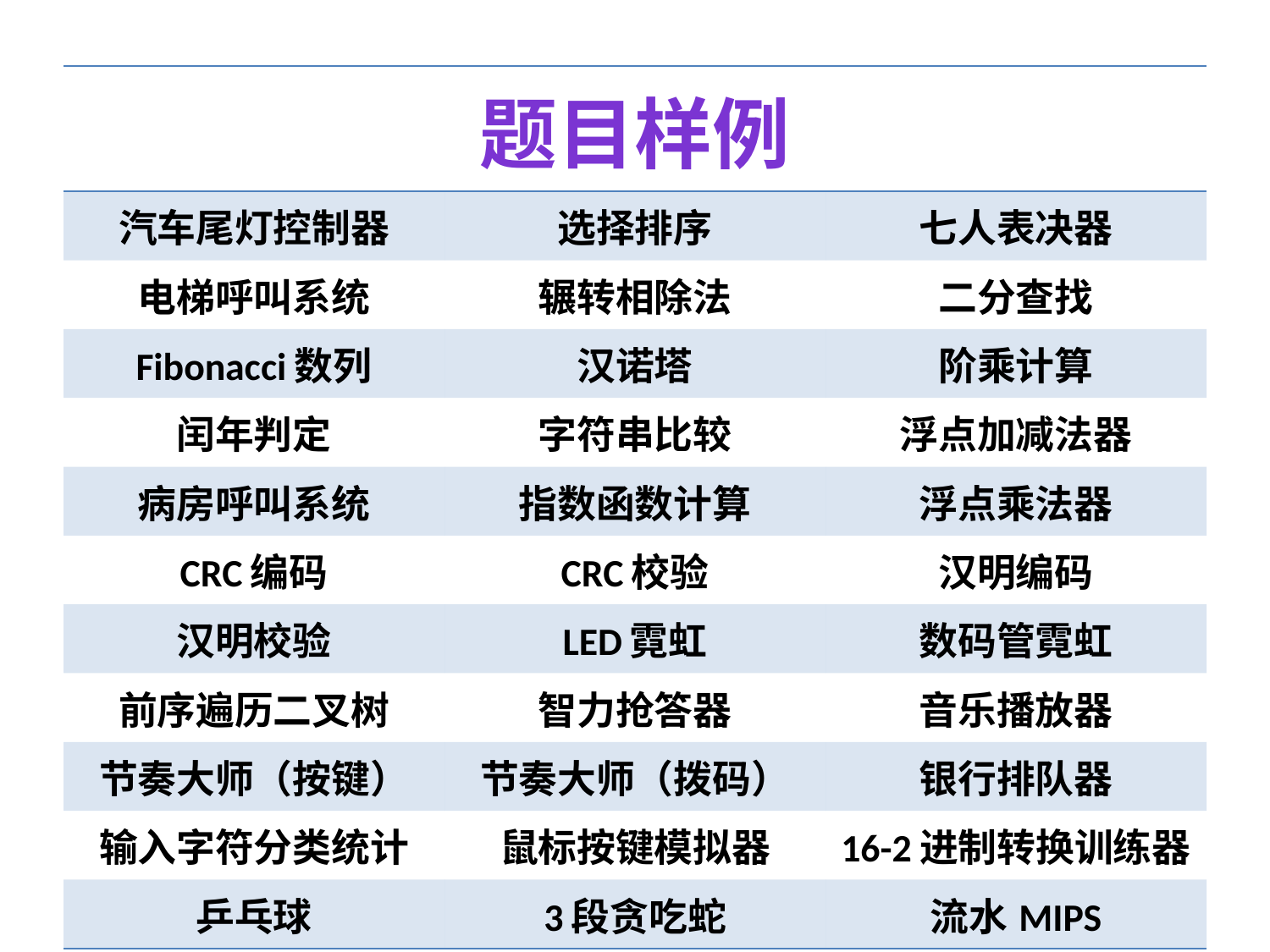

| 题目样例 |  |  |
| --- | --- | --- |
| 汽车尾灯控制器 | 选择排序 | 七人表决器 |
| 电梯呼叫系统 | 辗转相除法 | 二分查找 |
| Fibonacci数列 | 汉诺塔 | 阶乘计算 |
| 闰年判定 | 字符串比较 | 浮点加减法器 |
| 病房呼叫系统 | 指数函数计算 | 浮点乘法器 |
| CRC编码 | CRC校验 | 汉明编码 |
| 汉明校验 | LED霓虹 | 数码管霓虹 |
| 前序遍历二叉树 | 智力抢答器 | 音乐播放器 |
| 节奏大师（按键） | 节奏大师（拨码） | 银行排队器 |
| 输入字符分类统计 | 鼠标按键模拟器 | 16-2进制转换训练器 |
| 乒乓球 | 3段贪吃蛇 | 流水MIPS |